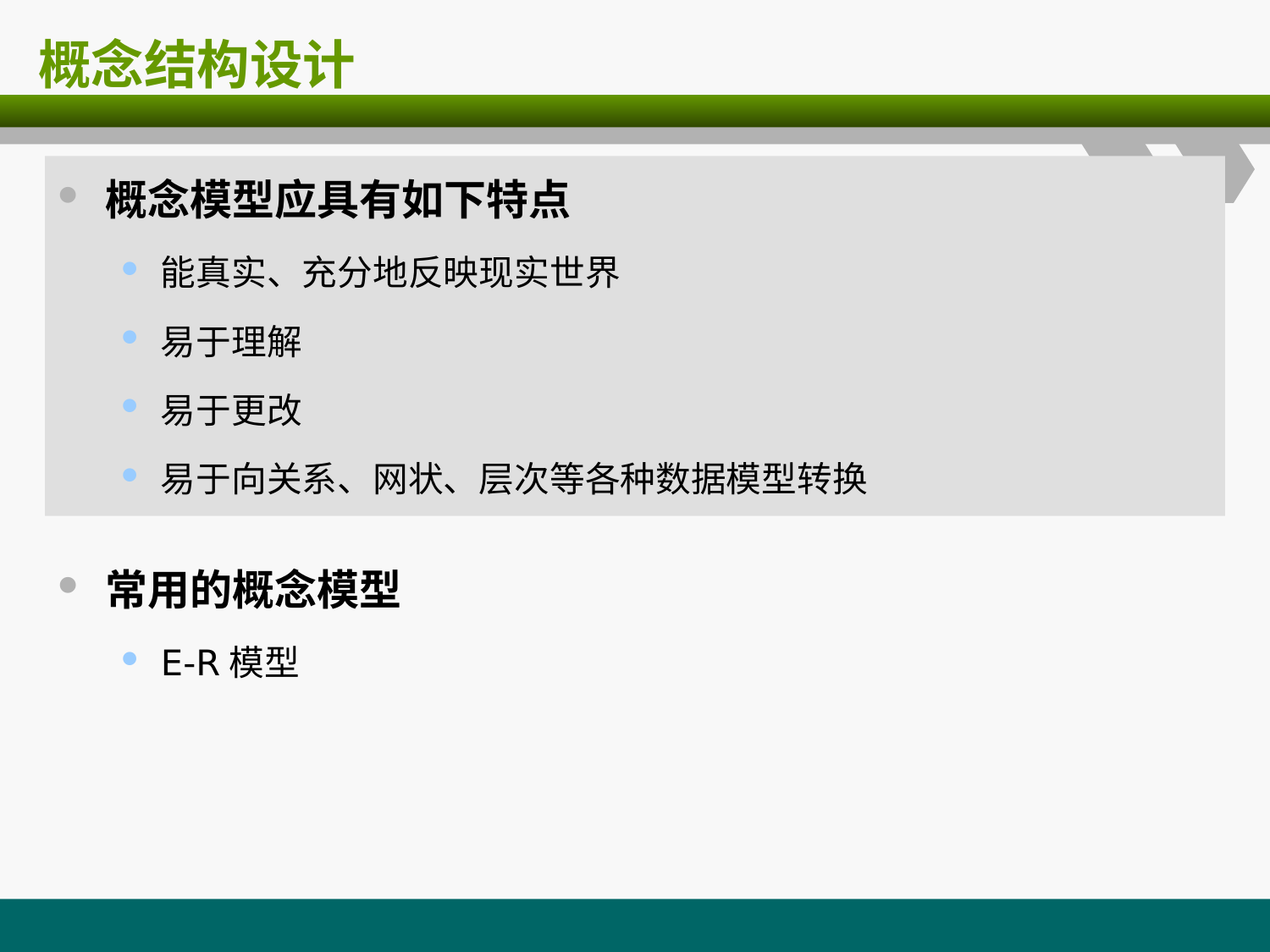

# 概念结构设计
概念模型应具有如下特点
能真实、充分地反映现实世界
易于理解
易于更改
易于向关系、网状、层次等各种数据模型转换
常用的概念模型
E-R模型